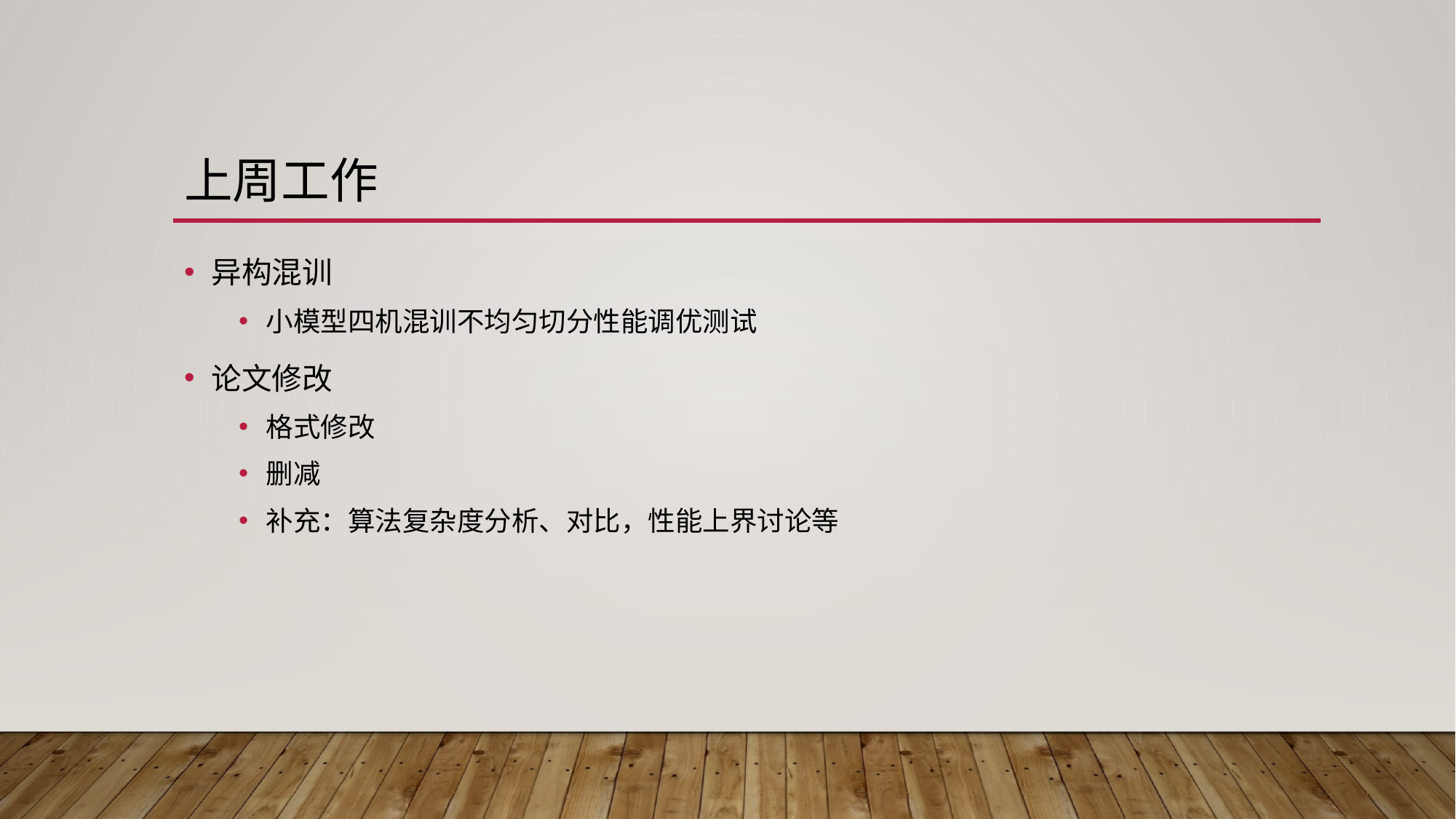

# 上周工作
异构混训
小模型四机混训不均匀切分性能调优测试
论文修改
格式修改
删减
补充：算法复杂度分析、对比，性能上界讨论等